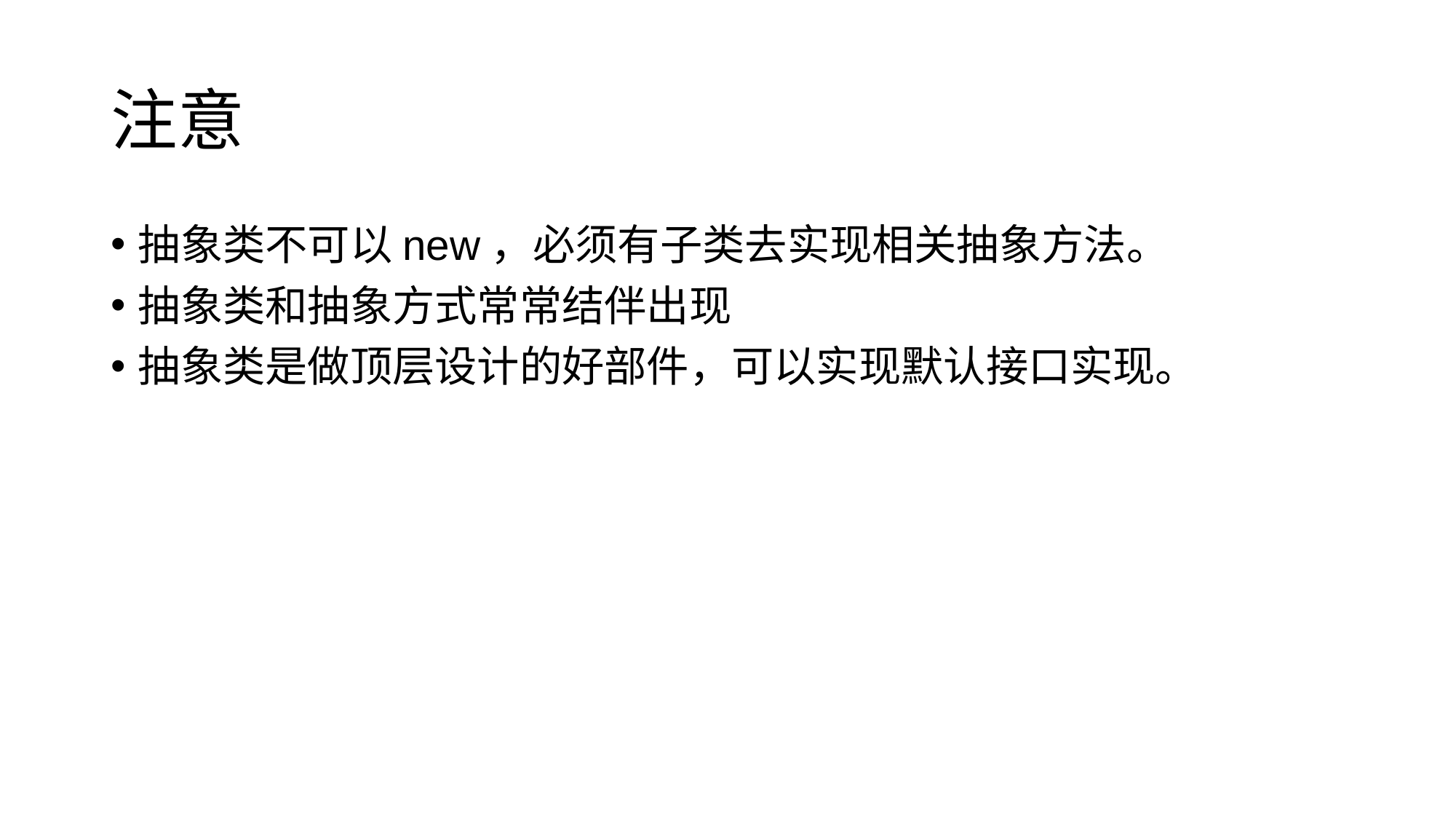

# 注意
抽象类不可以new，必须有子类去实现相关抽象方法。
抽象类和抽象方式常常结伴出现
抽象类是做顶层设计的好部件，可以实现默认接口实现。